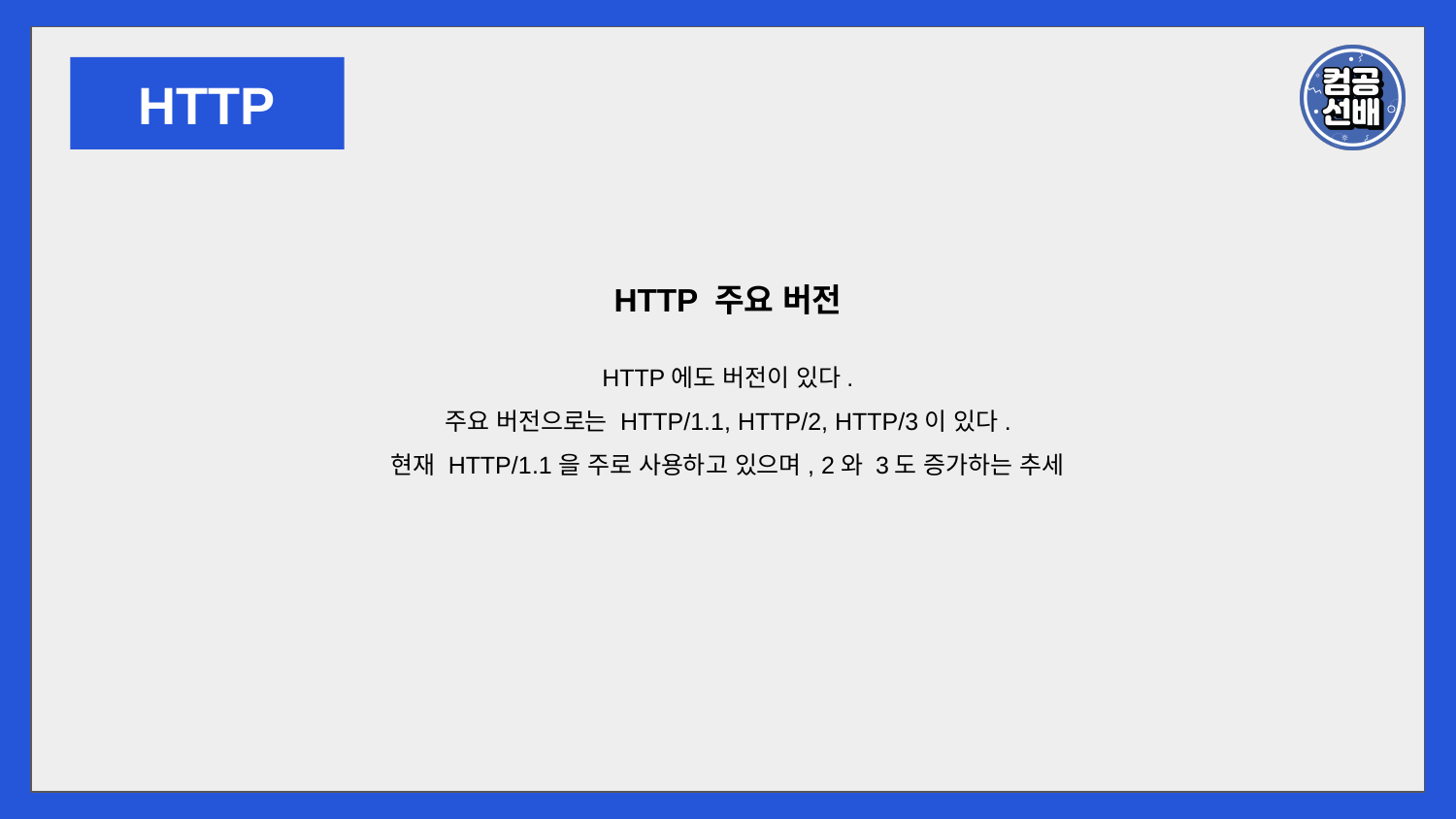

HTTP
HTTP 주요 버전
HTTP에도 버전이 있다.
주요 버전으로는 HTTP/1.1, HTTP/2, HTTP/3이 있다.
현재 HTTP/1.1을 주로 사용하고 있으며, 2와 3도 증가하는 추세